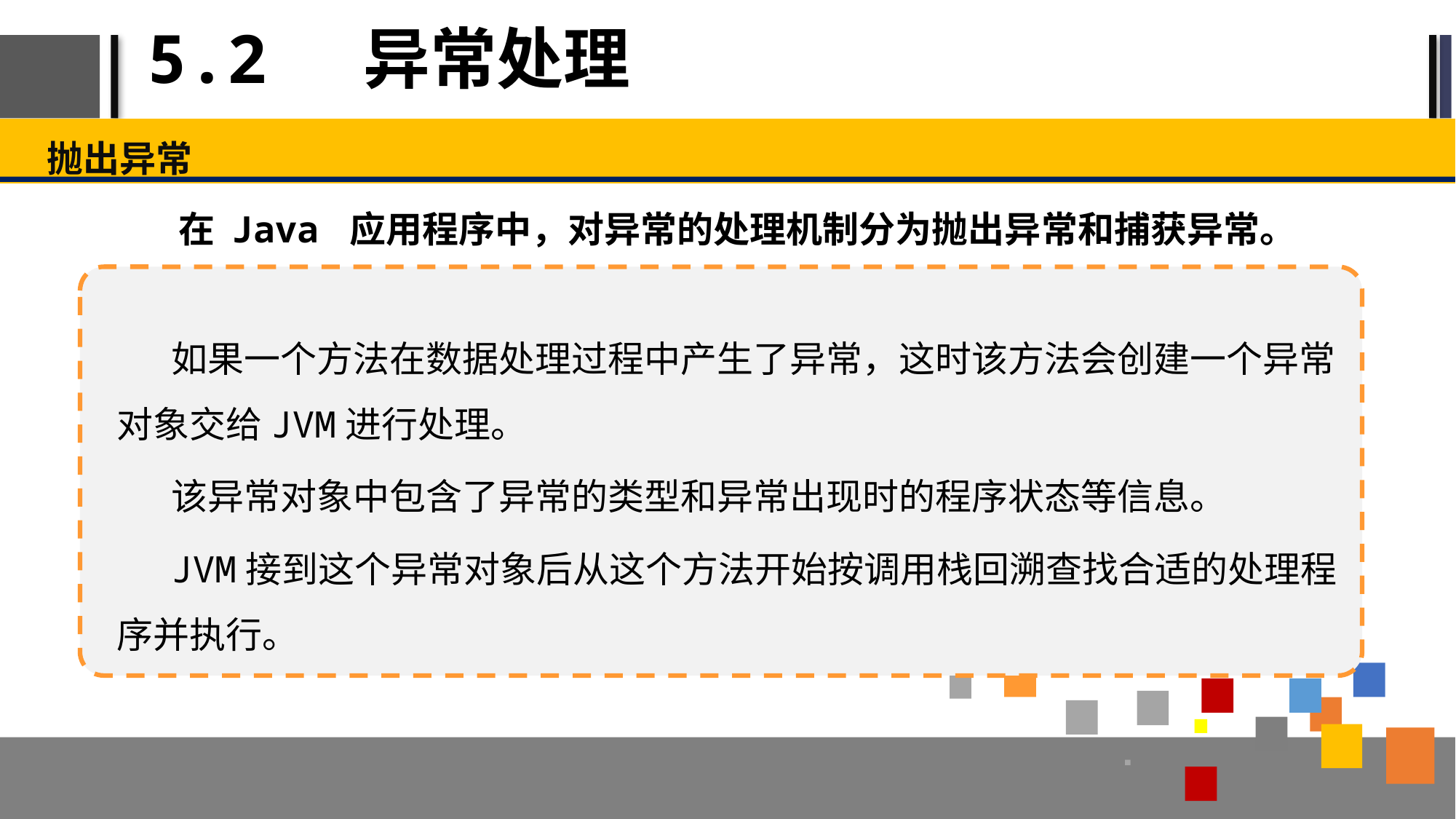

# 5.2  异常处理

抛出异常

在 Java 应用程序中，对异常的处理机制分为抛出异常和捕获异常。

如果一个方法在数据处理过程中产生了异常，这时该方法会创建一个异常对象交给JVM进行处理。
该异常对象中包含了异常的类型和异常出现时的程序状态等信息。
JVM接到这个异常对象后从这个方法开始按调用栈回溯查找合适的处理程序并执行。